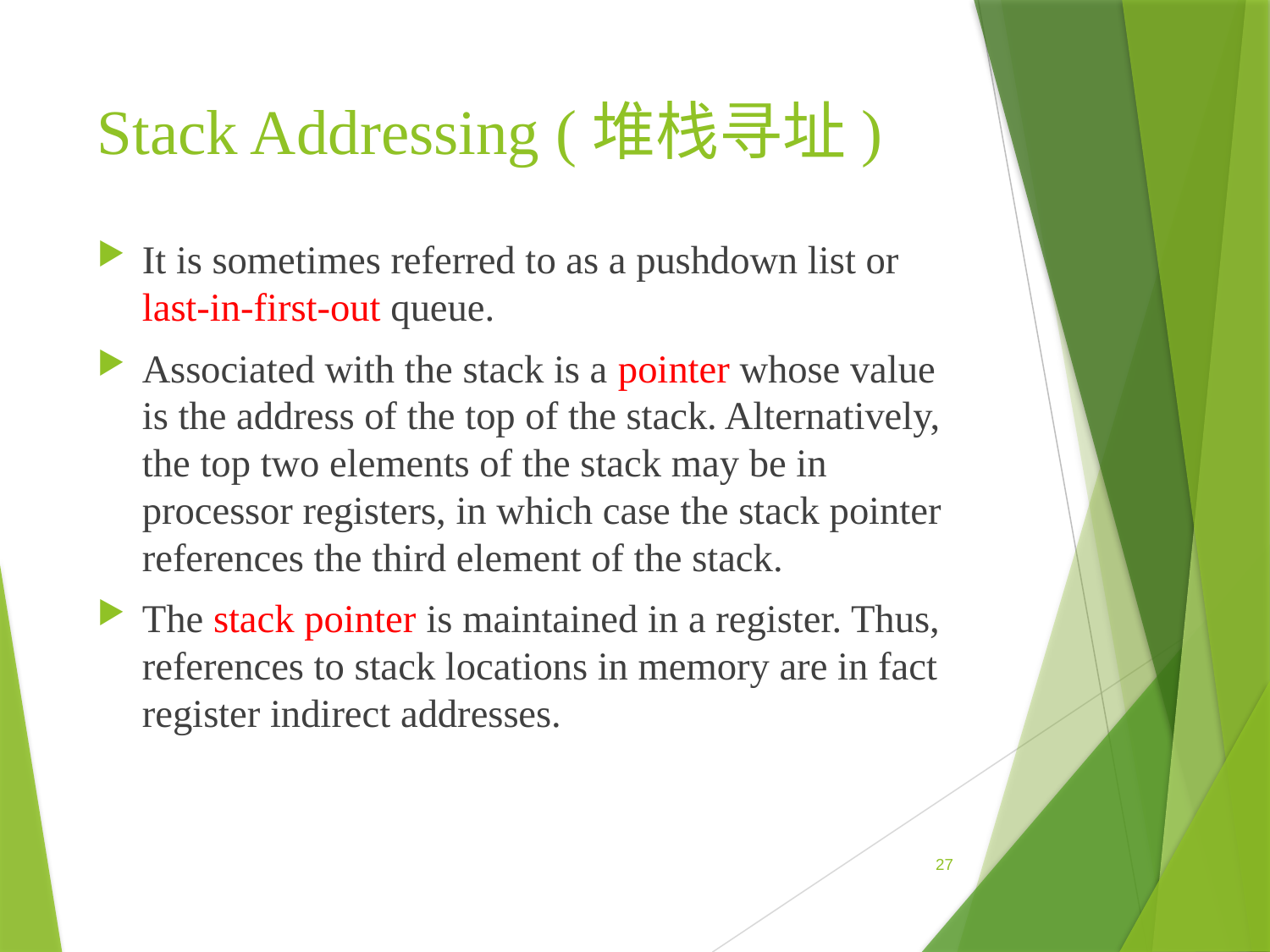

# Stack Addressing (堆栈寻址)
It is sometimes referred to as a pushdown list or last-in-first-out queue.
Associated with the stack is a pointer whose value is the address of the top of the stack. Alternatively, the top two elements of the stack may be in processor registers, in which case the stack pointer references the third element of the stack.
The stack pointer is maintained in a register. Thus, references to stack locations in memory are in fact register indirect addresses.
27